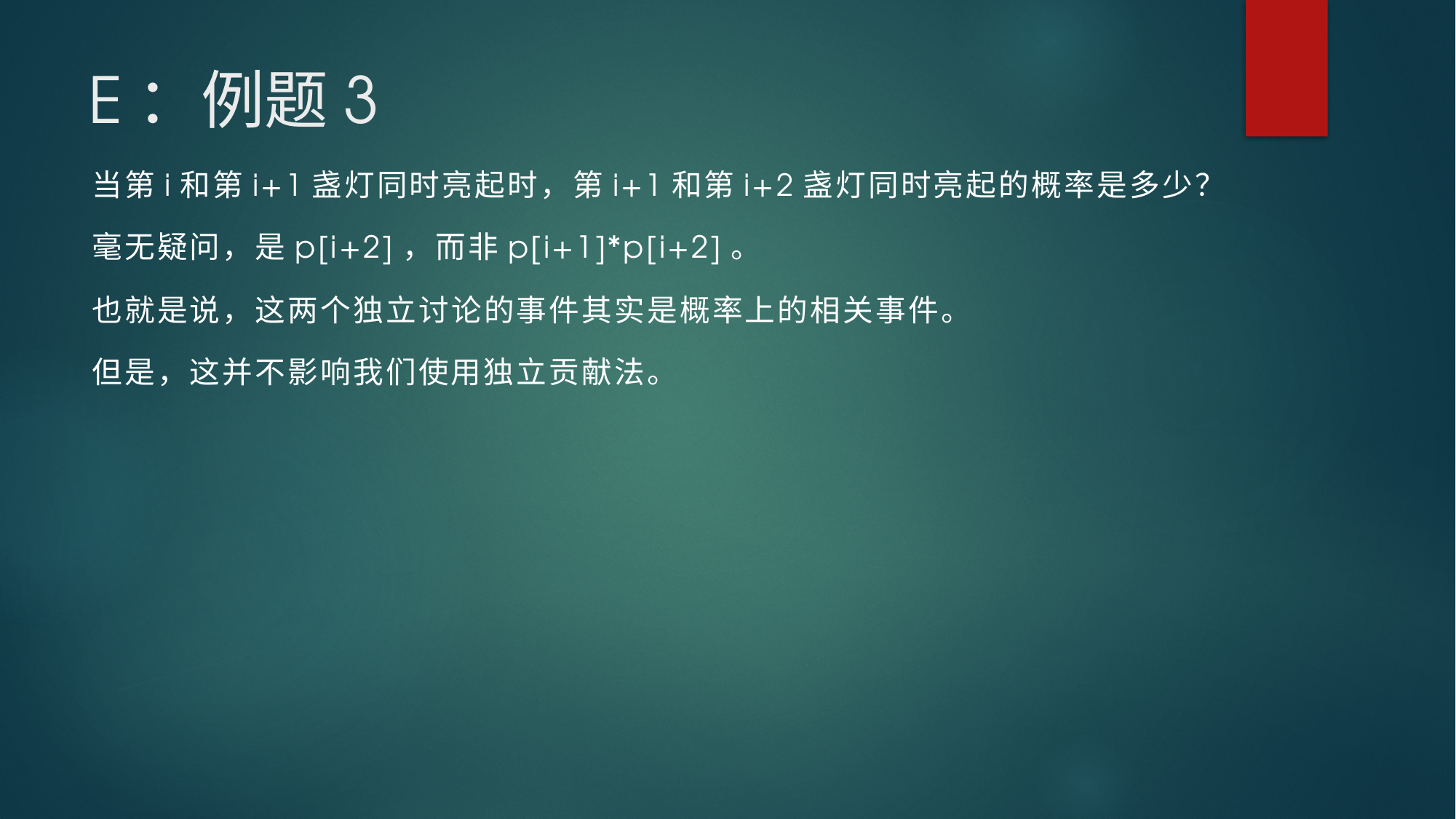

# E：例题3
当第i和第i+1盏灯同时亮起时，第i+1和第i+2盏灯同时亮起的概率是多少？
毫无疑问，是p[i+2]，而非p[i+1]*p[i+2]。
也就是说，这两个独立讨论的事件其实是概率上的相关事件。
但是，这并不影响我们使用独立贡献法。